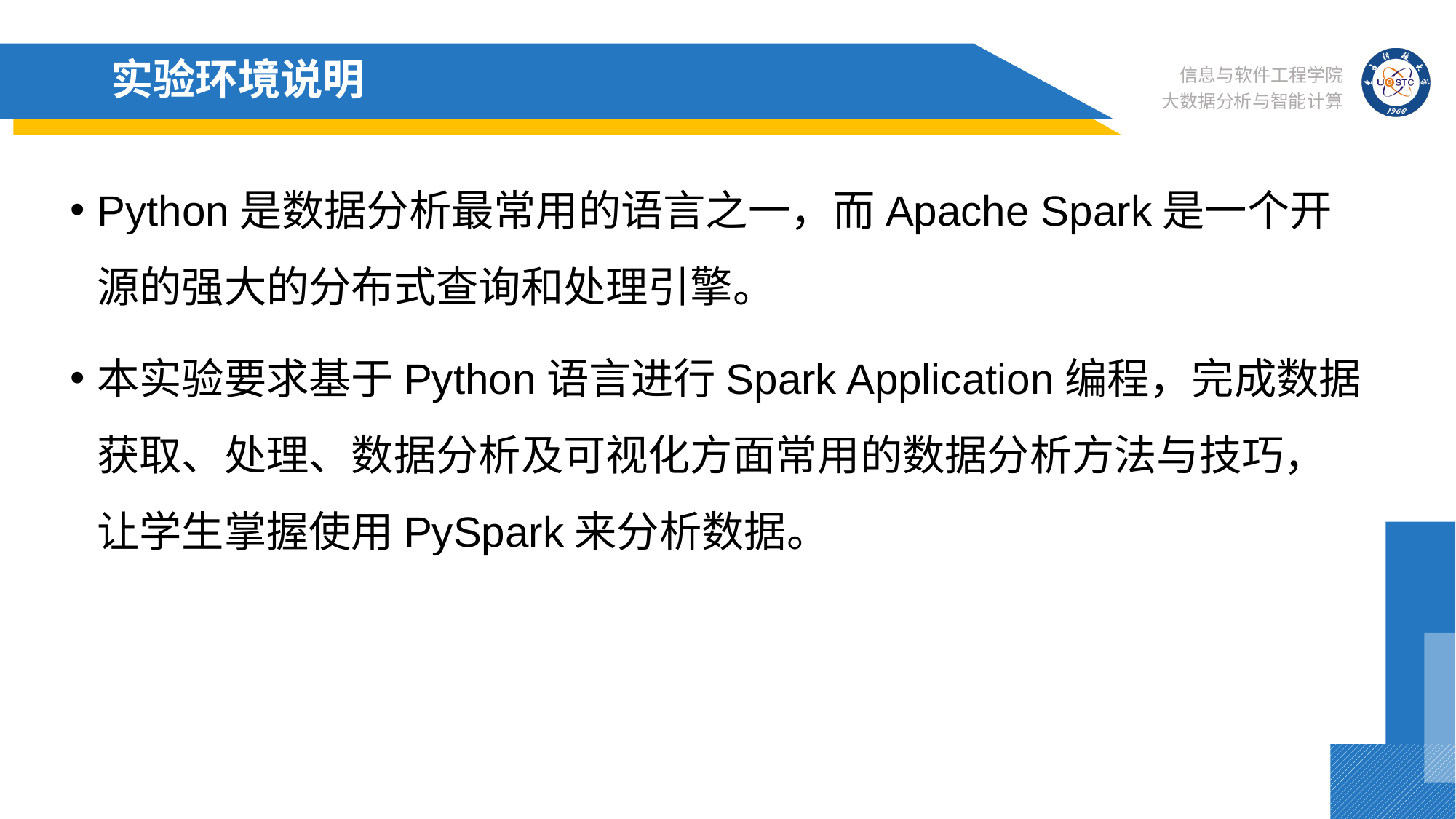

# 实验环境说明
Python是数据分析最常用的语言之一，而Apache Spark是一个开源的强大的分布式查询和处理引擎。
本实验要求基于Python语言进行Spark Application编程，完成数据获取、处理、数据分析及可视化方面常用的数据分析方法与技巧，让学生掌握使用PySpark来分析数据。